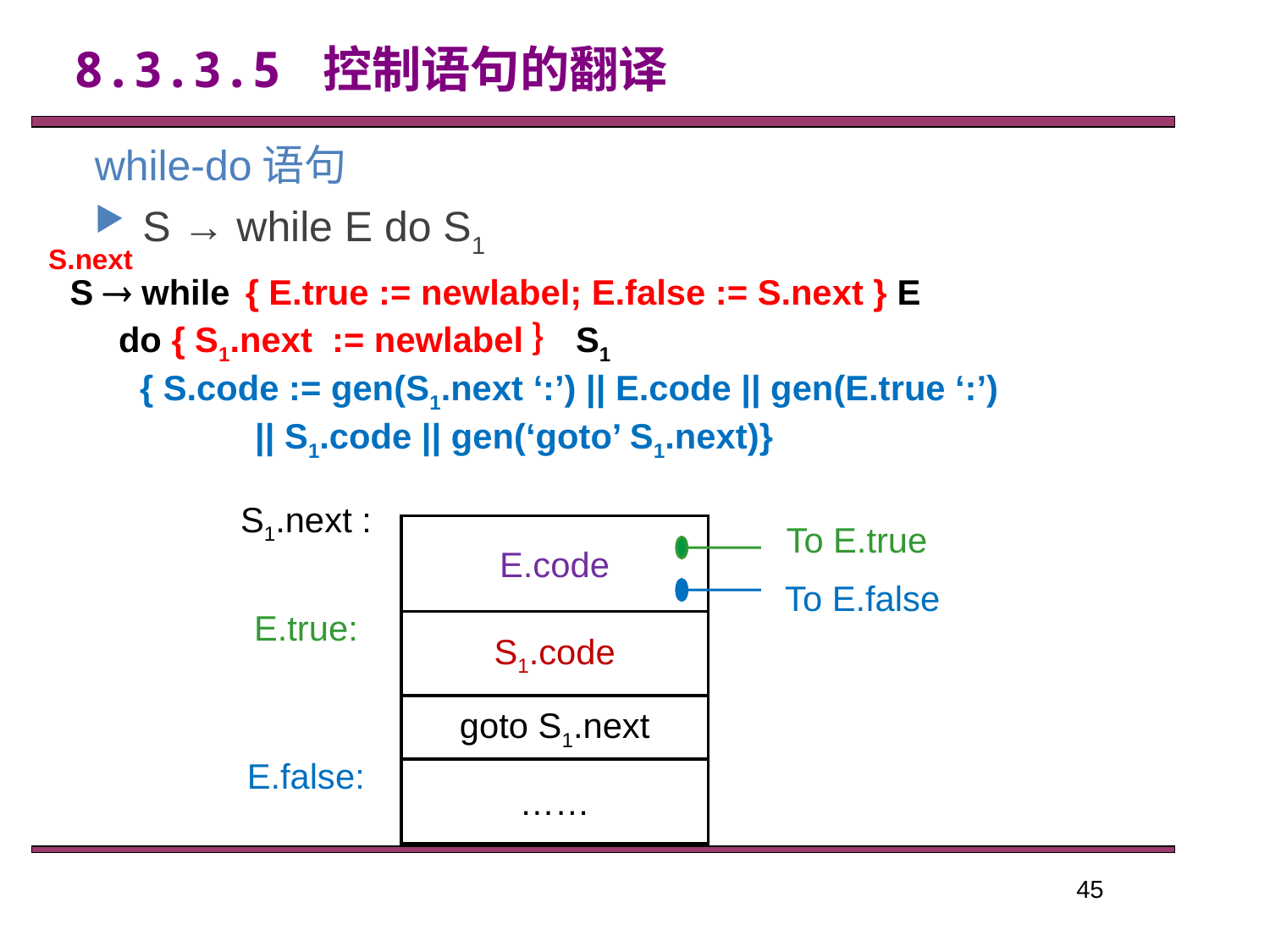

8.3.3.5 控制语句的翻译
while-do语句
S → while E do S1
S.next
S → while  { E.true := newlabel; E.false := S.next } E
     do { S1.next  := newlabel｝S1
　　　{ S.code := gen(S1.next ‘:’) || E.code || gen(E.true ‘:’)
　　　　　|| S1.code || gen(‘goto’ S1.next)}
S1.next :
To E.true
E.code

To E.false

E.true:
S1.code
goto S1.next
E.false:
……
45